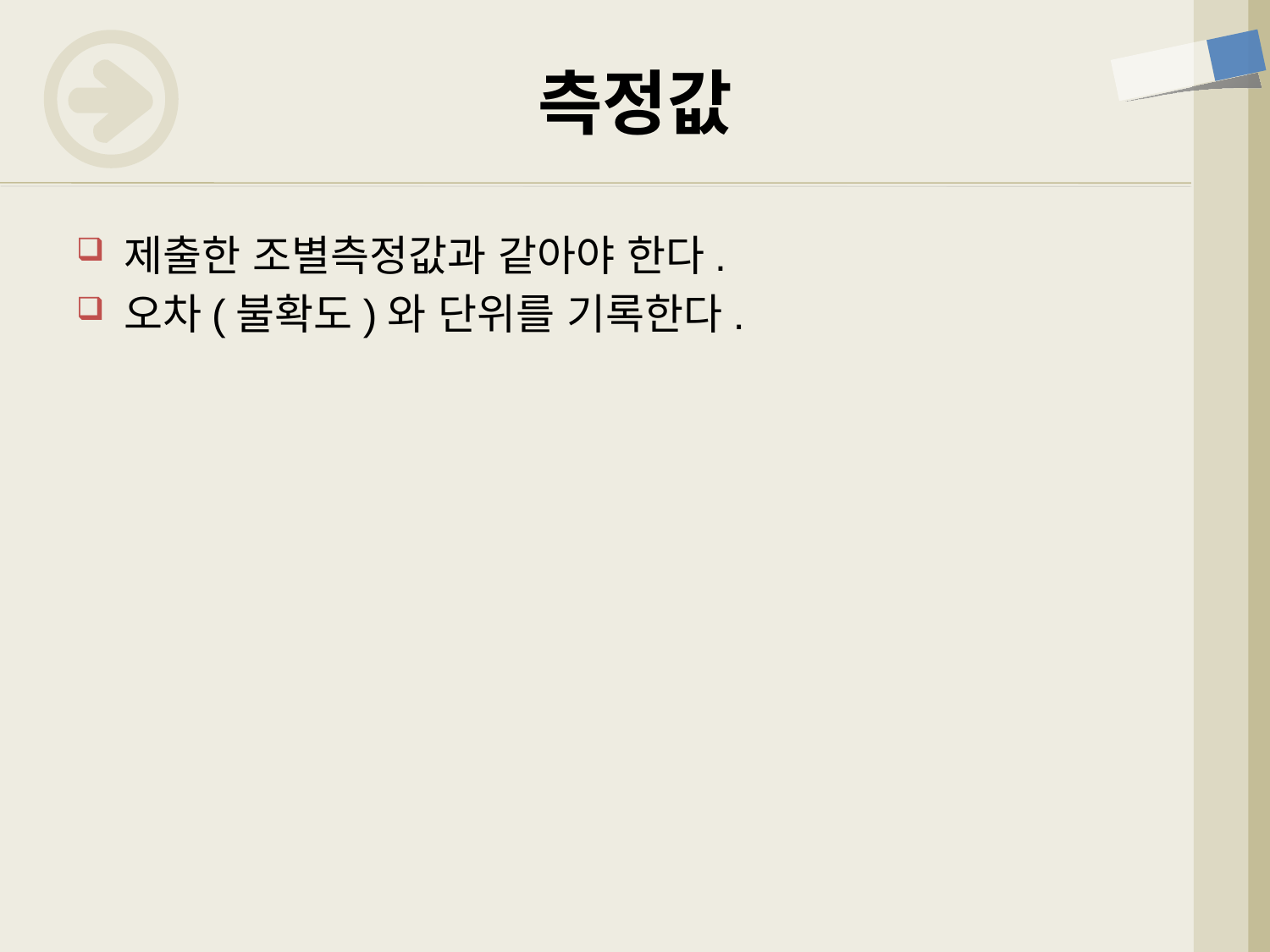

# 측정값
제출한 조별측정값과 같아야 한다.
오차(불확도)와 단위를 기록한다.